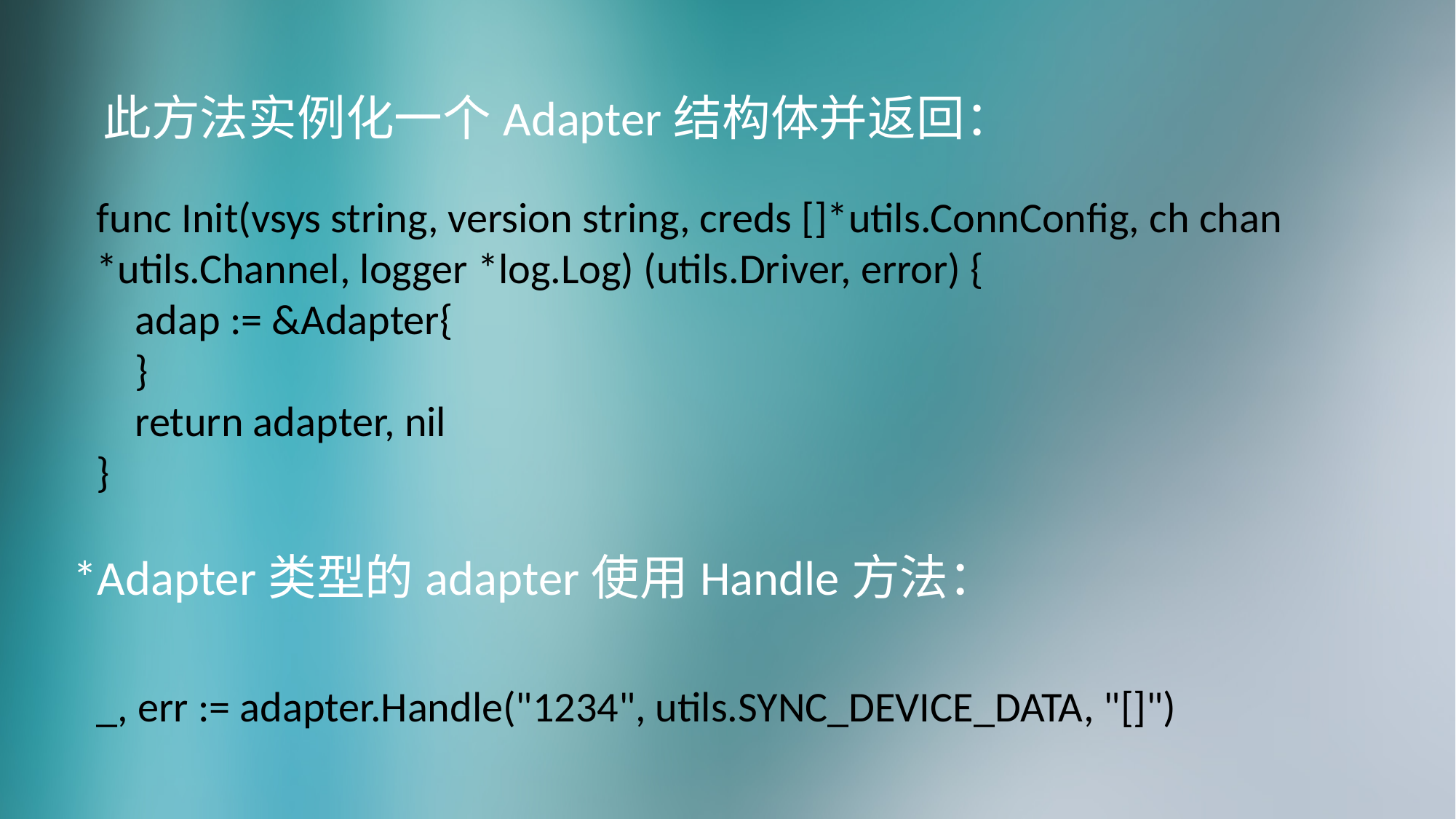

# 此方法实例化一个Adapter结构体并返回：
func Init(vsys string, version string, creds []*utils.ConnConfig, ch chan *utils.Channel, logger *log.Log) (utils.Driver, error) {
    adap := &Adapter{
    }
    return adapter, nil
}
*Adapter类型的adapter使用Handle方法：
_, err := adapter.Handle("1234", utils.SYNC_DEVICE_DATA, "[]")